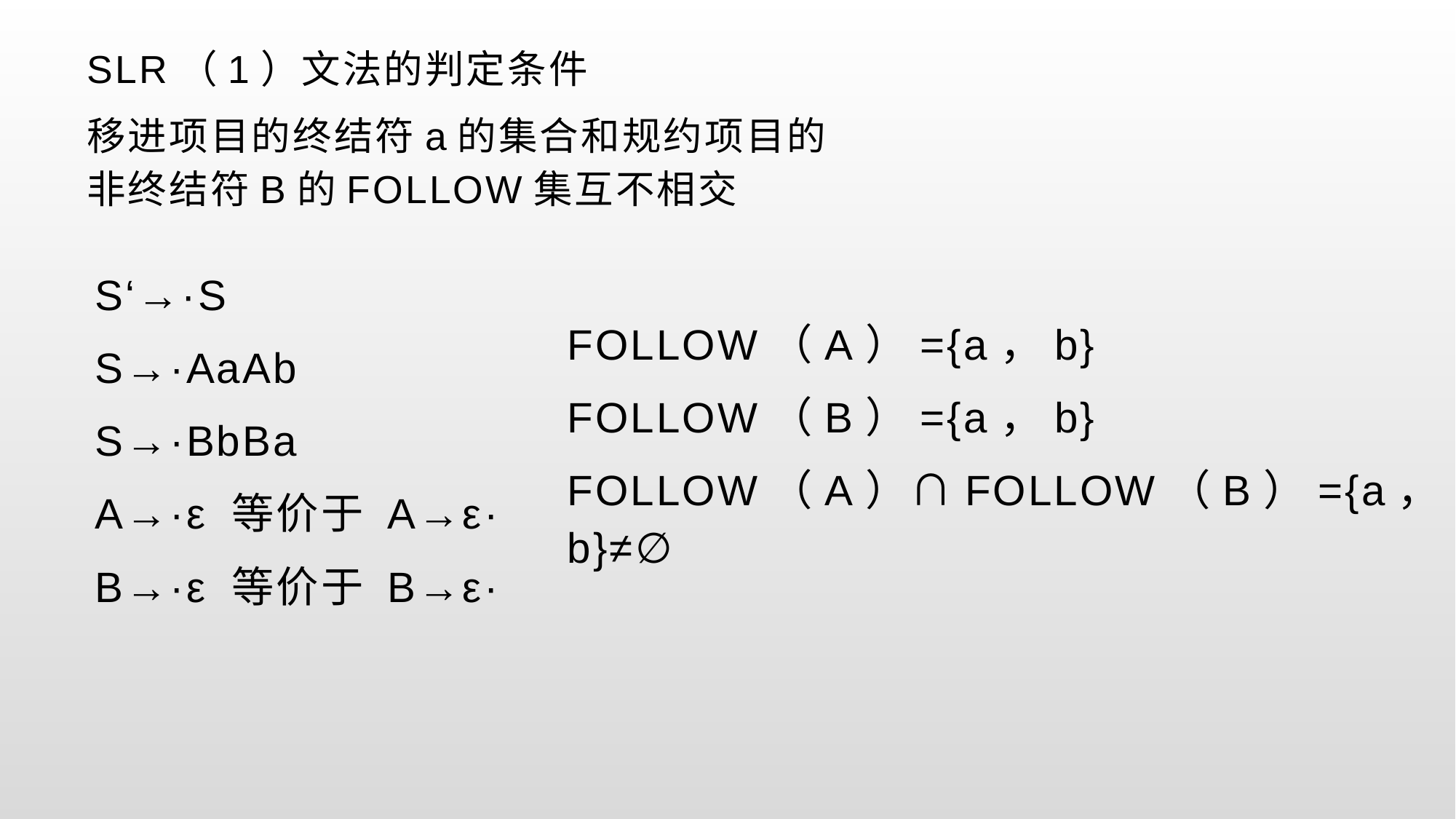

SLR（1）文法的判定条件
移进项目的终结符a的集合和规约项目的非终结符B的FOLLOW集互不相交

S‘→·S
S→·AaAb
S→·BbBa
A→·ε 等价于 A→ε·
B→·ε 等价于 B→ε·

FOLLOW（A）={a，b}
FOLLOW（B）={a，b}
FOLLOW（A）∩FOLLOW（B）={a，b}≠∅